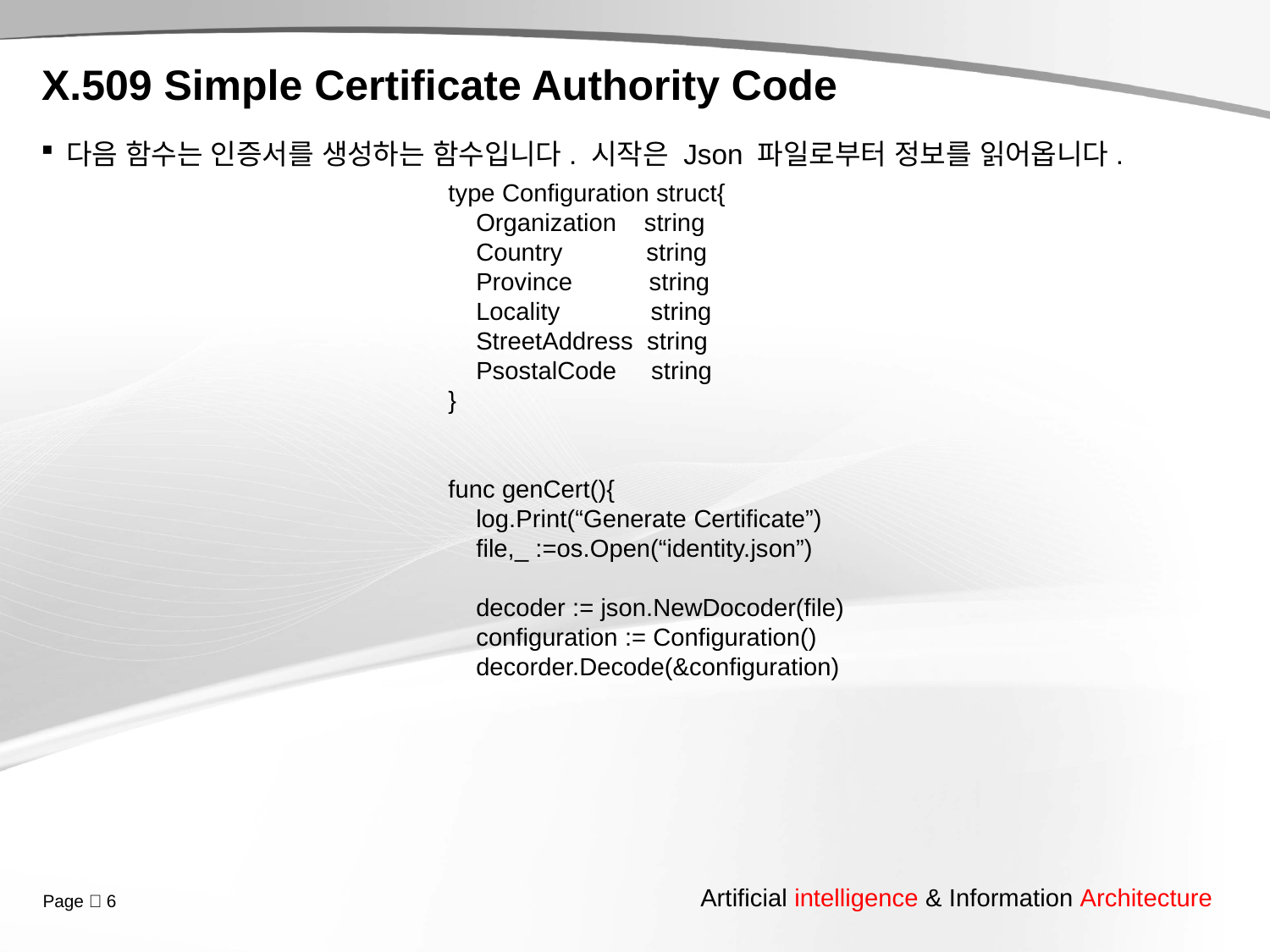

# X.509 Simple Certificate Authority Code
다음 함수는 인증서를 생성하는 함수입니다. 시작은 Json 파일로부터 정보를 읽어옵니다.
type Configuration struct{
    Organization    string
    Country            string
    Province           string
    Locality             string
    StreetAddress  string
    PsostalCode     string
}

func genCert(){
    log.Print(“Generate Certificate”)
    file,_ :=os.Open(“identity.json”)

    decoder := json.NewDocoder(file)
    configuration := Configuration()
    decorder.Decode(&configuration)